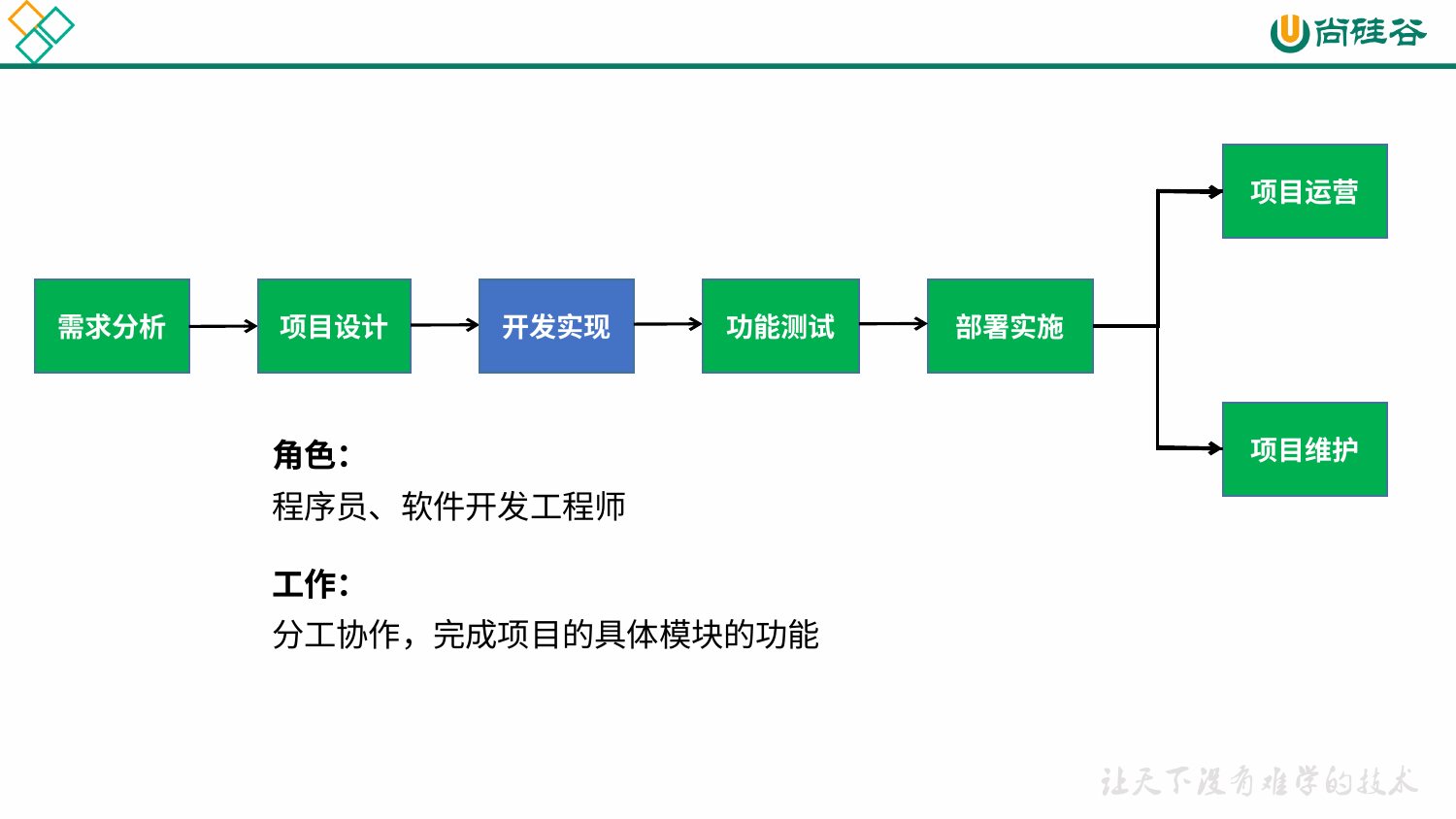

项目运营
需求分析
项目设计
开发实现
功能测试
部署实施
项目维护
角色：
程序员、软件开发工程师

工作：
分工协作，完成项目的具体模块的功能